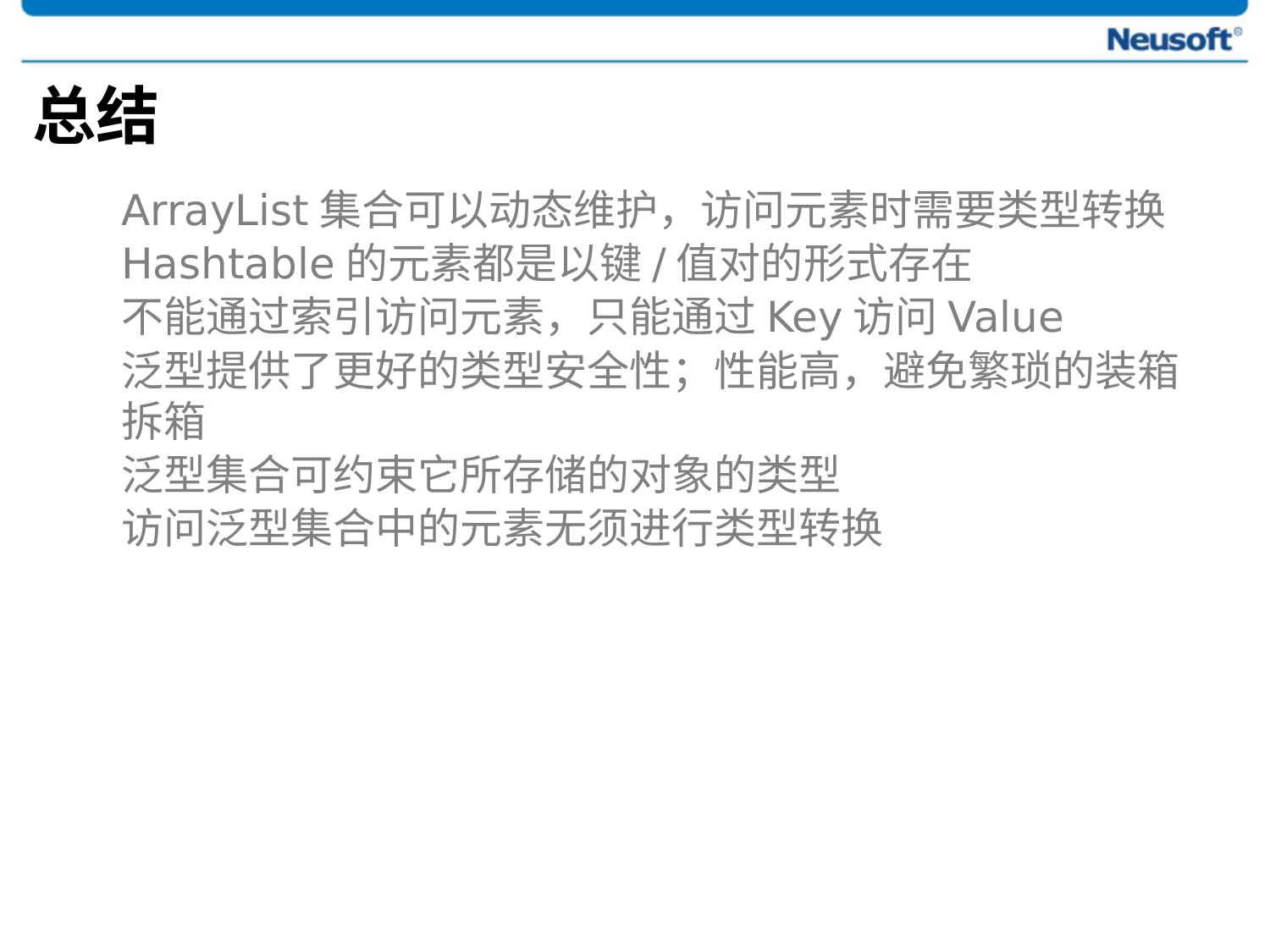

# 总结
ArrayList集合可以动态维护，访问元素时需要类型转换
Hashtable的元素都是以键/值对的形式存在
不能通过索引访问元素，只能通过Key访问Value
泛型提供了更好的类型安全性；性能高，避免繁琐的装箱拆箱
泛型集合可约束它所存储的对象的类型
访问泛型集合中的元素无须进行类型转换